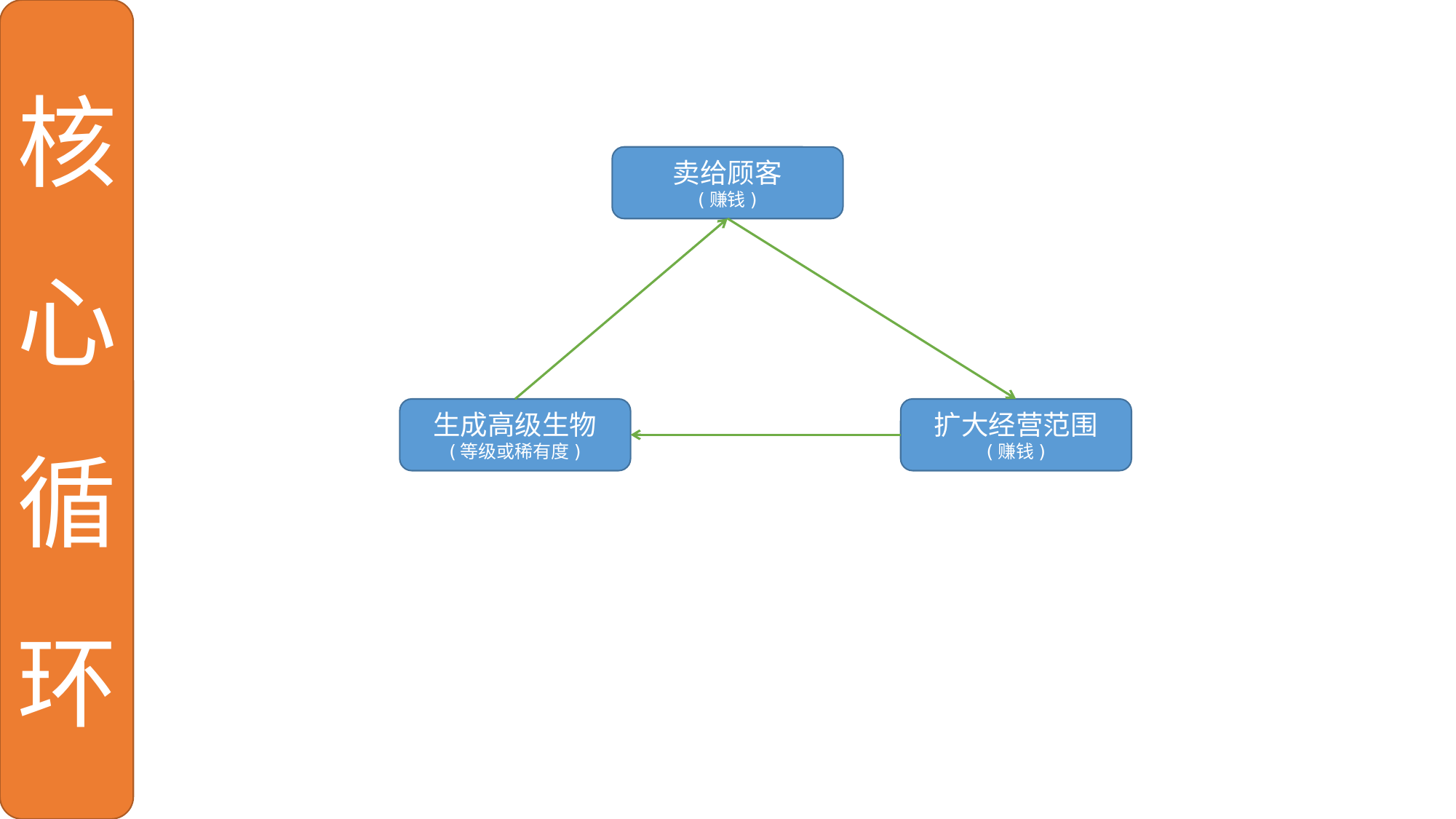

核心循环

卖给顾客
(赚钱)
生成高级生物
(等级或稀有度)
扩大经营范围
(赚钱)